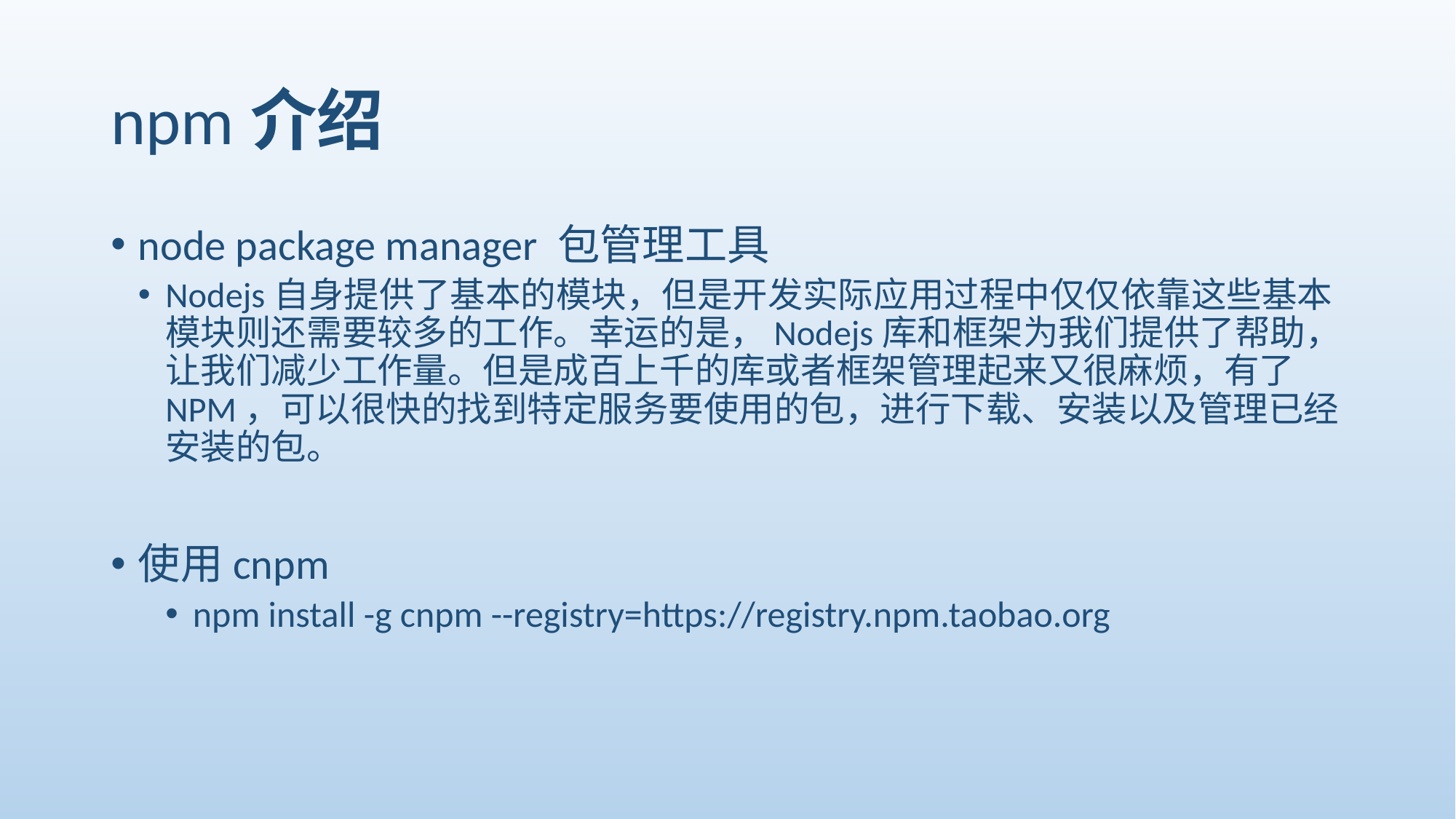

# npm介绍
node package manager 包管理工具
Nodejs自身提供了基本的模块，但是开发实际应用过程中仅仅依靠这些基本模块则还需要较多的工作。幸运的是，Nodejs库和框架为我们提供了帮助，让我们减少工作量。但是成百上千的库或者框架管理起来又很麻烦，有了NPM，可以很快的找到特定服务要使用的包，进行下载、安装以及管理已经安装的包。

使用cnpm
npm install -g cnpm --registry=https://registry.npm.taobao.org